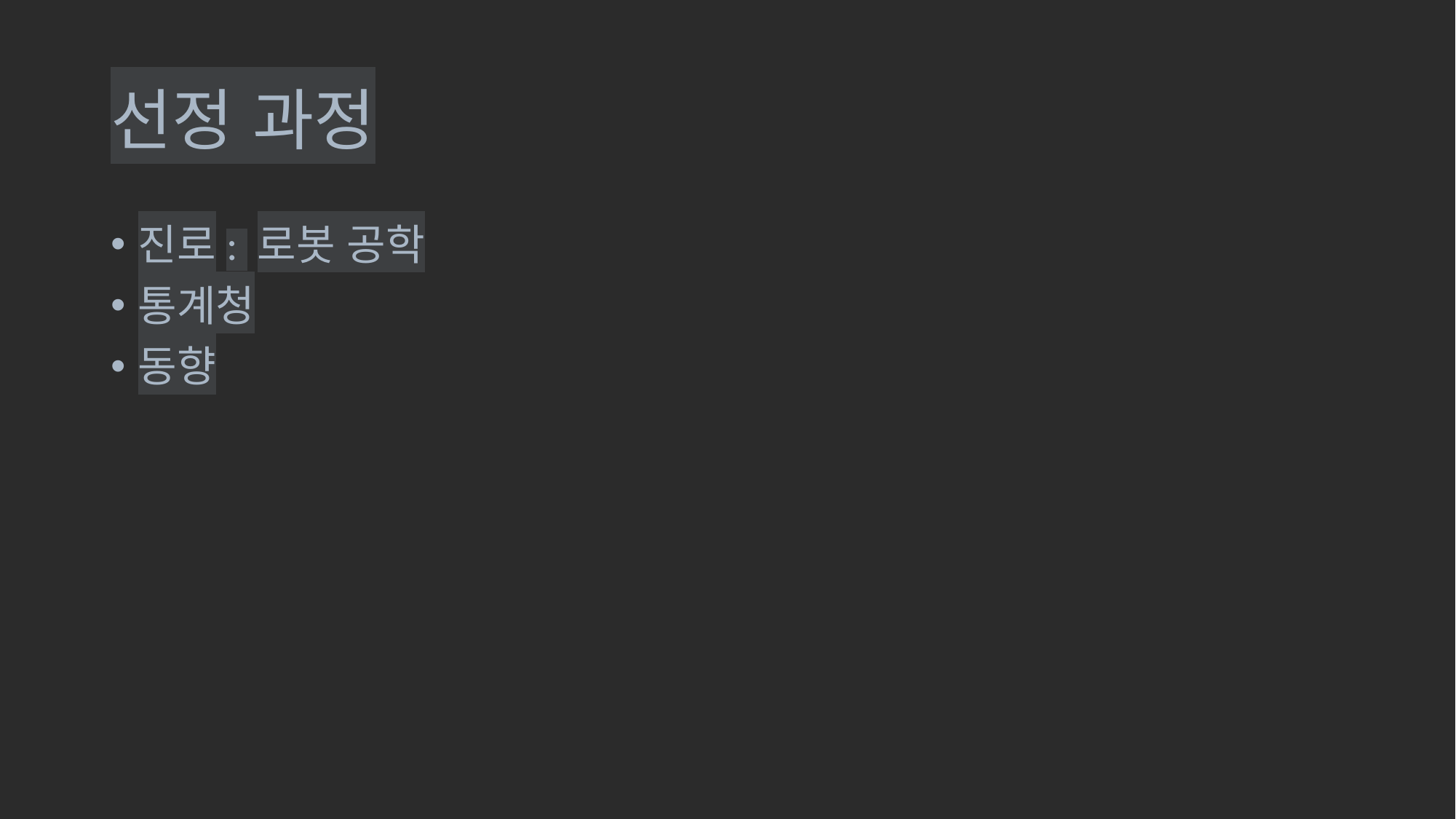

# 선정 과정
진로: 로봇 공학
통계청
동향